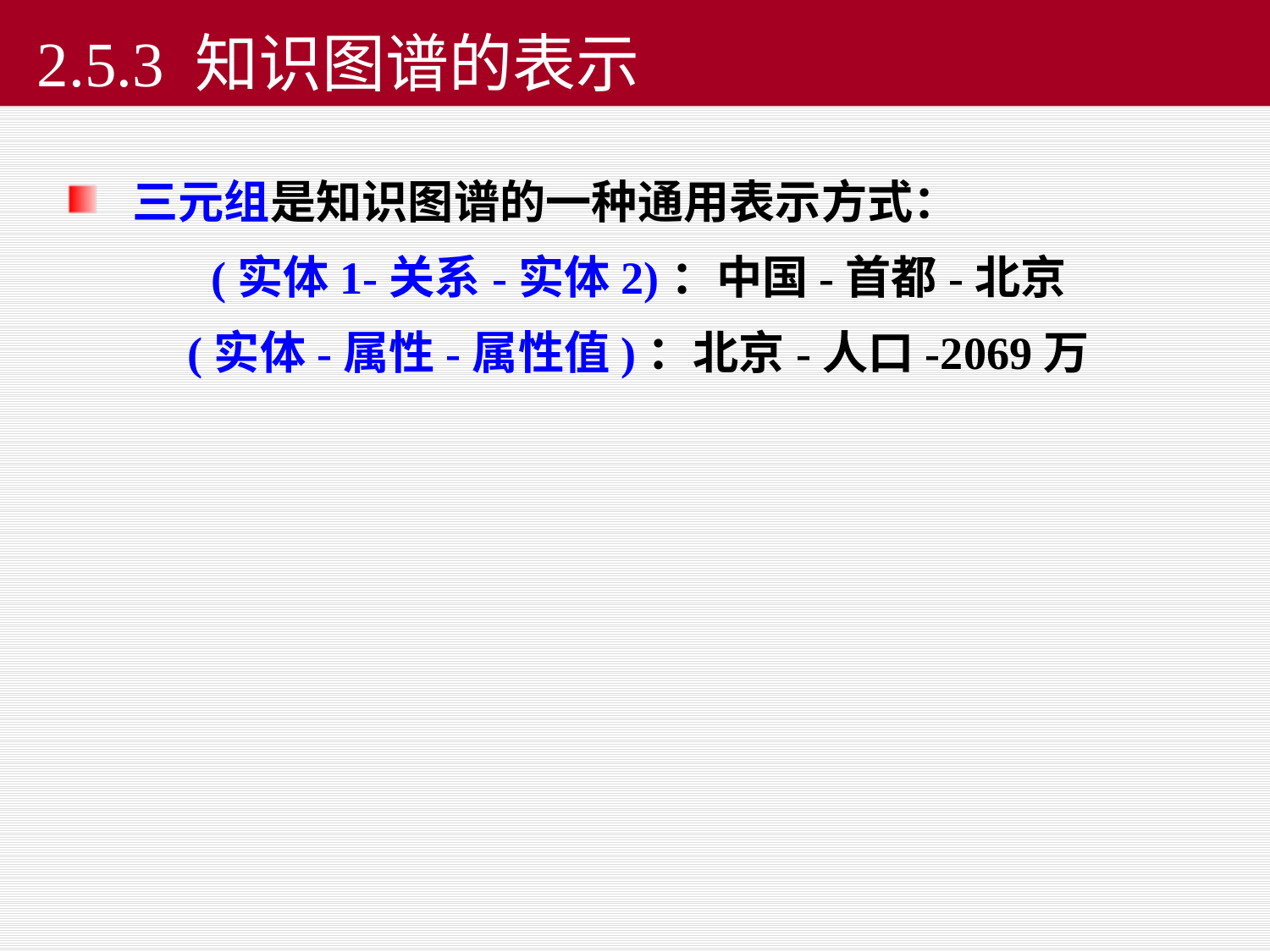

# 2.5.3 知识图谱的表示

三元组是知识图谱的一种通用表示方式：
(实体1-关系-实体2)：中国-首都-北京
(实体-属性-属性值)：北京-人口-2069万
70